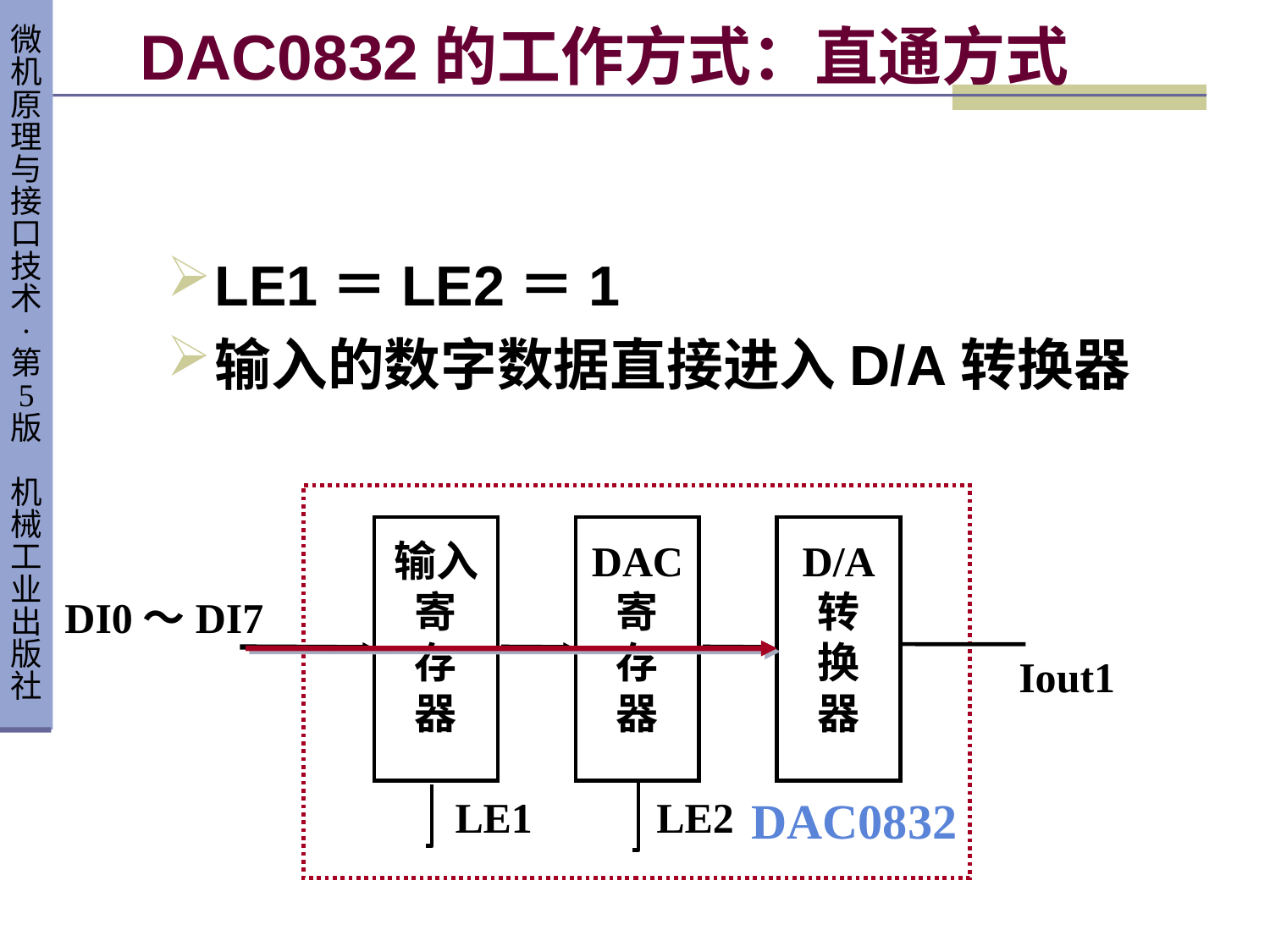

# DAC0832的工作方式：直通方式
LE1＝LE2＝1
输入的数字数据直接进入D/A转换器

输入
寄
存
器
DAC
寄
存
器
D/A
转
换
器
DI0～DI7

Iout1

DAC0832
LE1
LE2